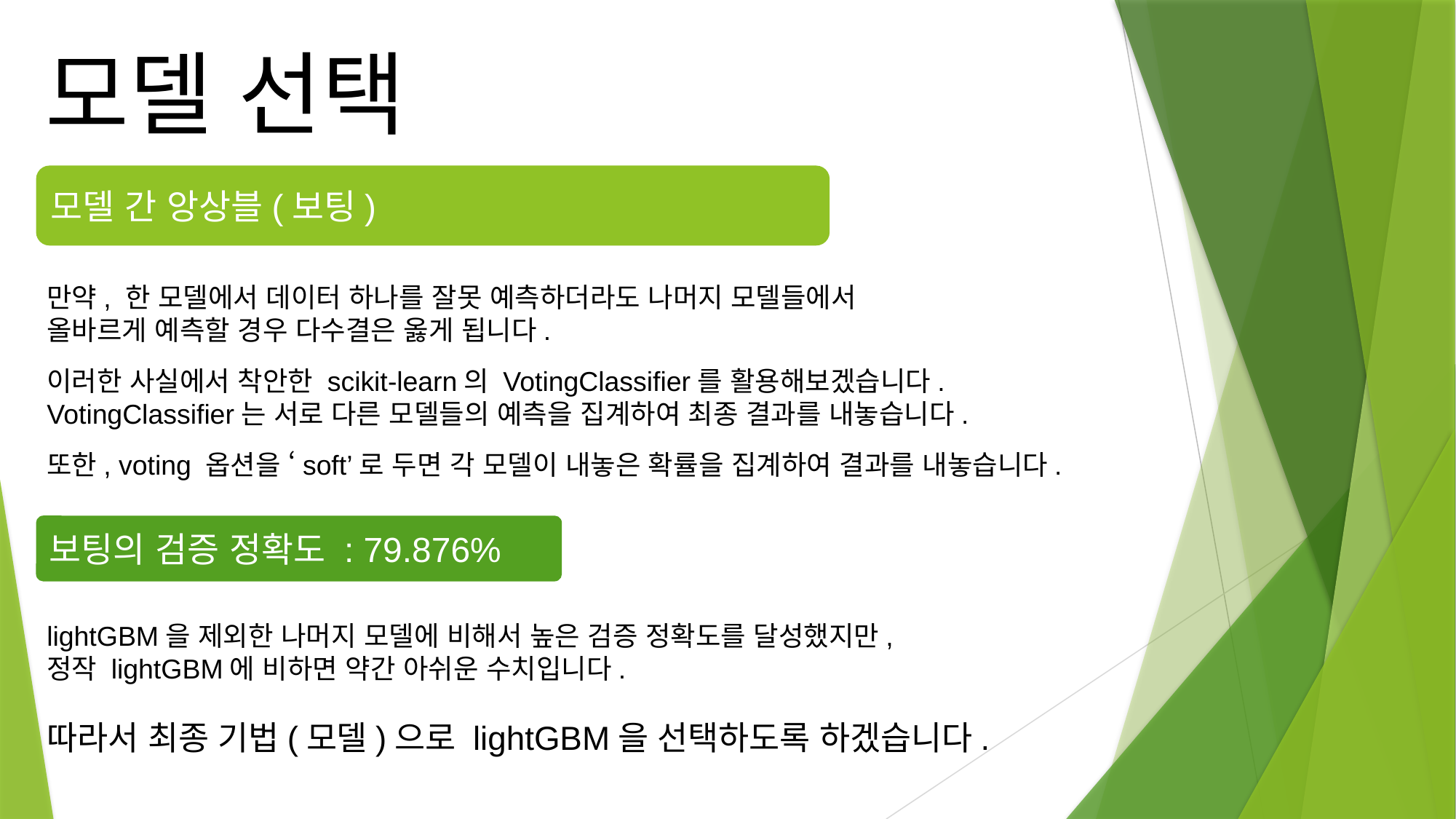

모델 선택
모델 간 앙상블(보팅)
만약, 한 모델에서 데이터 하나를 잘못 예측하더라도 나머지 모델들에서
올바르게 예측할 경우 다수결은 옳게 됩니다.

이러한 사실에서 착안한 scikit-learn의 VotingClassifier를 활용해보겠습니다.
VotingClassifier는 서로 다른 모델들의 예측을 집계하여 최종 결과를 내놓습니다.

또한, voting 옵션을 ‘soft’로 두면 각 모델이 내놓은 확률을 집계하여 결과를 내놓습니다.

lightGBM을 제외한 나머지 모델에 비해서 높은 검증 정확도를 달성했지만,
정작 lightGBM에 비하면 약간 아쉬운 수치입니다.

따라서 최종 기법(모델)으로 lightGBM을 선택하도록 하겠습니다.

보팅의 검증 정확도 : 79.876%